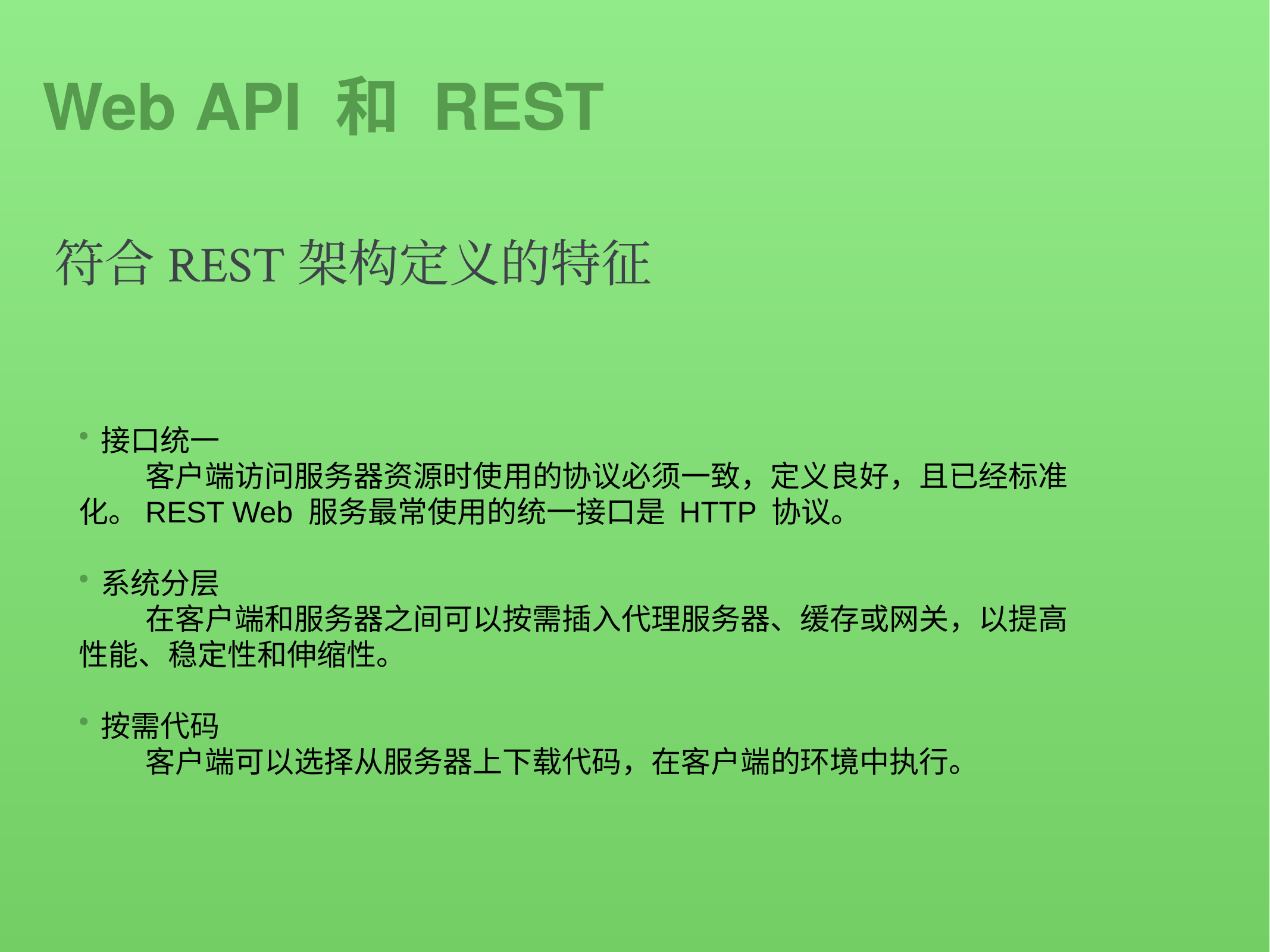

22
Web API 和 REST
符合REST架构定义的特征
接口统一
客户端访问服务器资源时使用的协议必须一致，定义良好，且已经标准化。REST Web 服务最常使用的统一接口是 HTTP 协议。

系统分层
在客户端和服务器之间可以按需插入代理服务器、缓存或网关，以提高性能、稳定性和伸缩性。

按需代码
客户端可以选择从服务器上下载代码，在客户端的环境中执行。